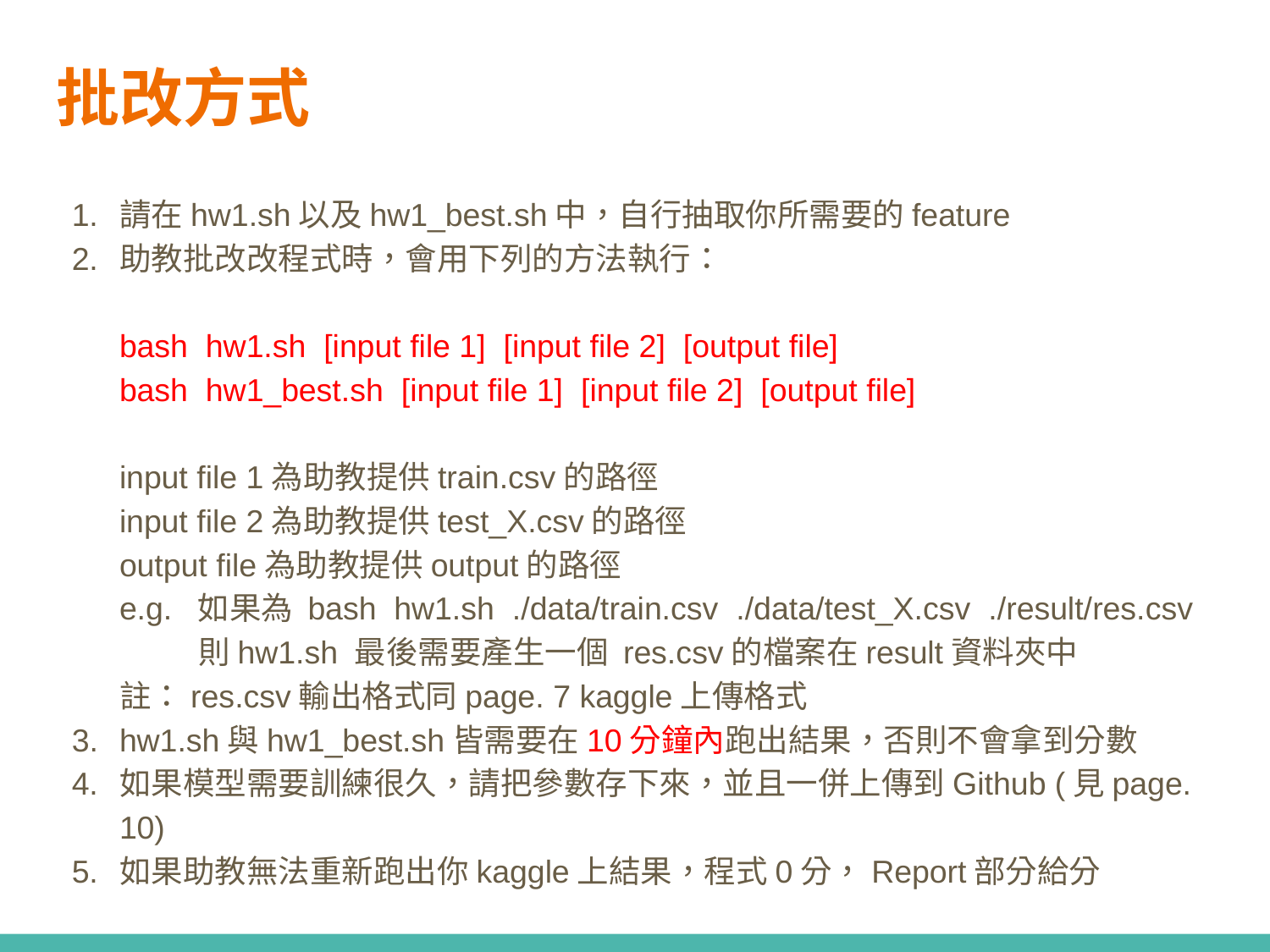

# 批改方式
請在hw1.sh以及hw1_best.sh中，自行抽取你所需要的feature
助教批改改程式時，會用下列的方法執行：
bash  hw1.sh  [input file 1]  [input file 2]  [output file]
bash  hw1_best.sh  [input file 1]  [input file 2]  [output file]
input file 1為助教提供train.csv的路徑
input file 2為助教提供test_X.csv的路徑
output file為助教提供output的路徑
e.g.  如果為 bash  hw1.sh  ./data/train.csv  ./data/test_X.csv  ./result/res.csv
        則hw1.sh 最後需要產生一個 res.csv的檔案在result資料夾中
註：res.csv輸出格式同page. 7 kaggle上傳格式
hw1.sh與hw1_best.sh皆需要在10分鐘內跑出結果，否則不會拿到分數
如果模型需要訓練很久，請把參數存下來，並且一併上傳到Github (見page. 10)
如果助教無法重新跑出你kaggle上結果，程式0分，Report部分給分